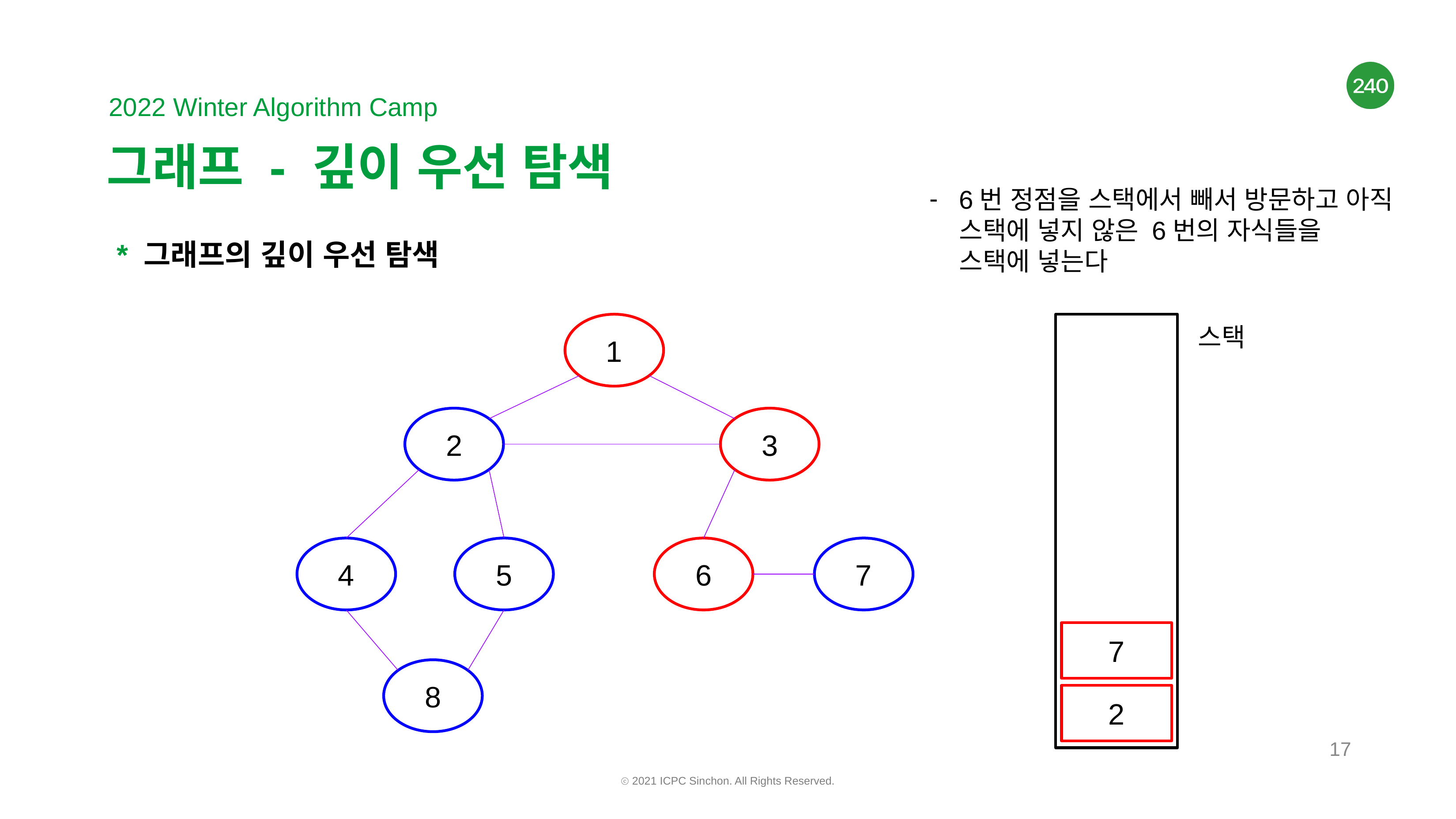

# 그래프 - 깊이 우선 탐색
6번 정점을 스택에서 빼서 방문하고 아직 스택에 넣지 않은 6번의 자식들을 스택에 넣는다
* 그래프의 깊이 우선 탐색
1

스택
2
3
4
5
6
7
7
8
2
17
ⓒ 2021 ICPC Sinchon. All Rights Reserved.